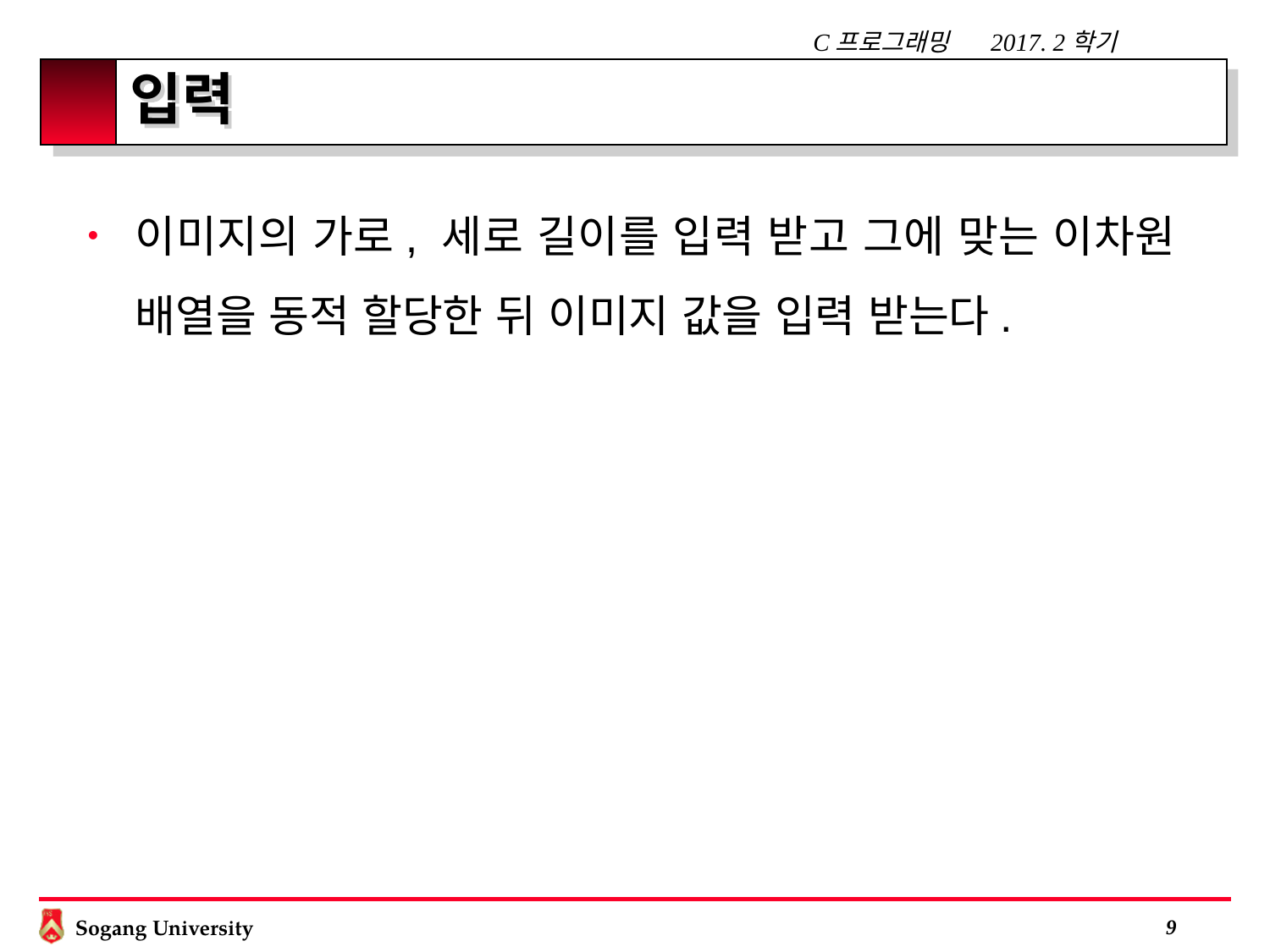

# 입력
이미지의 가로, 세로 길이를 입력 받고 그에 맞는 이차원 배열을 동적 할당한 뒤 이미지 값을 입력 받는다.
 9